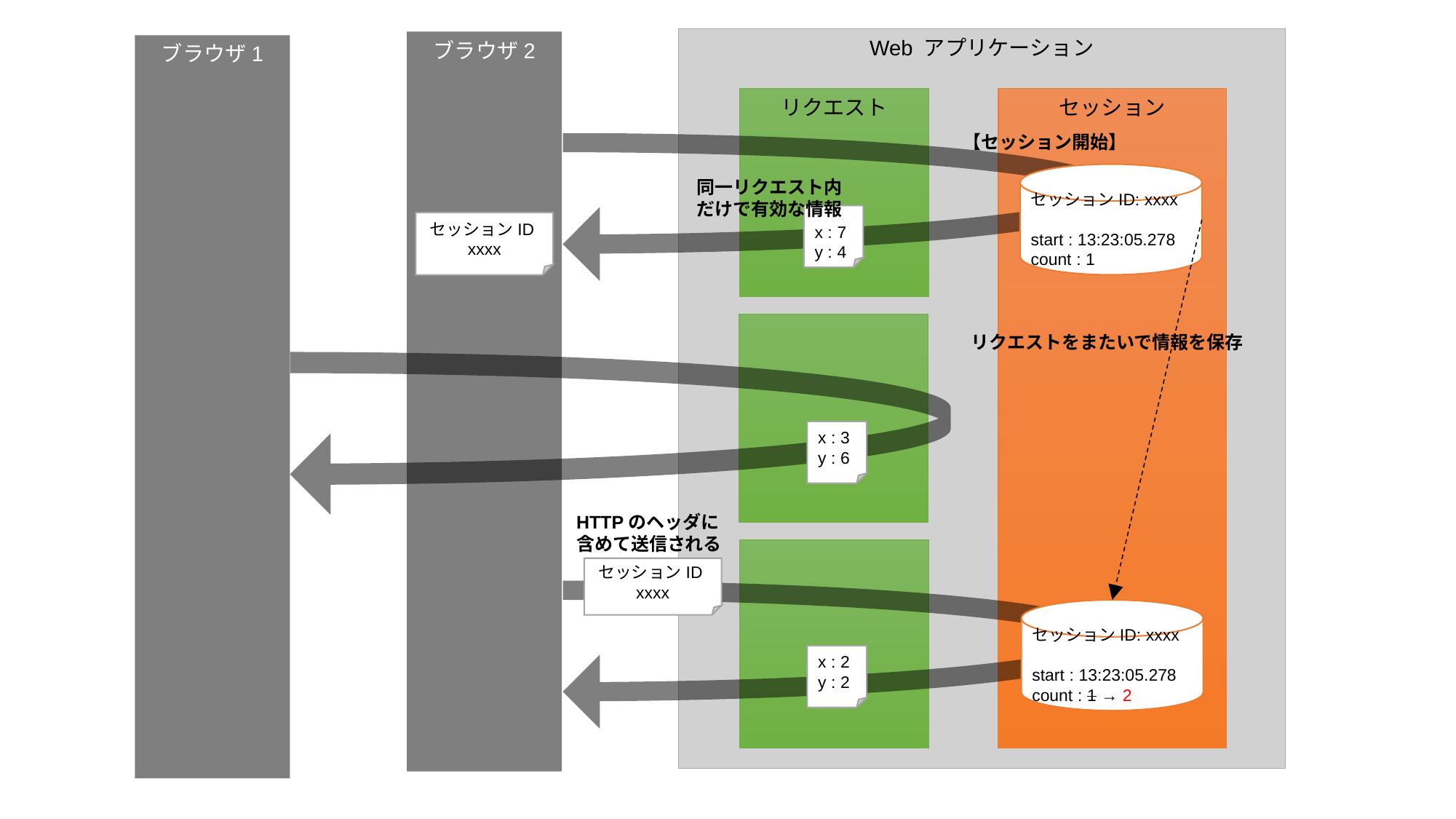

Web アプリケーション
ブラウザ2
ブラウザ1
リクエスト
セッション
【セッション開始】

セッションID: xxxx

start : 13:23:05.278
count : 1
同一リクエスト内
だけで有効な情報

x : 7
y : 4
セッションID
xxxx

リクエストをまたいで情報を保存

x : 3
y : 6
HTTPのヘッダに
含めて送信される

セッションID
xxxx

セッションID: xxxx

start : 13:23:05.278
count : 1 → 2
x : 2
y : 2